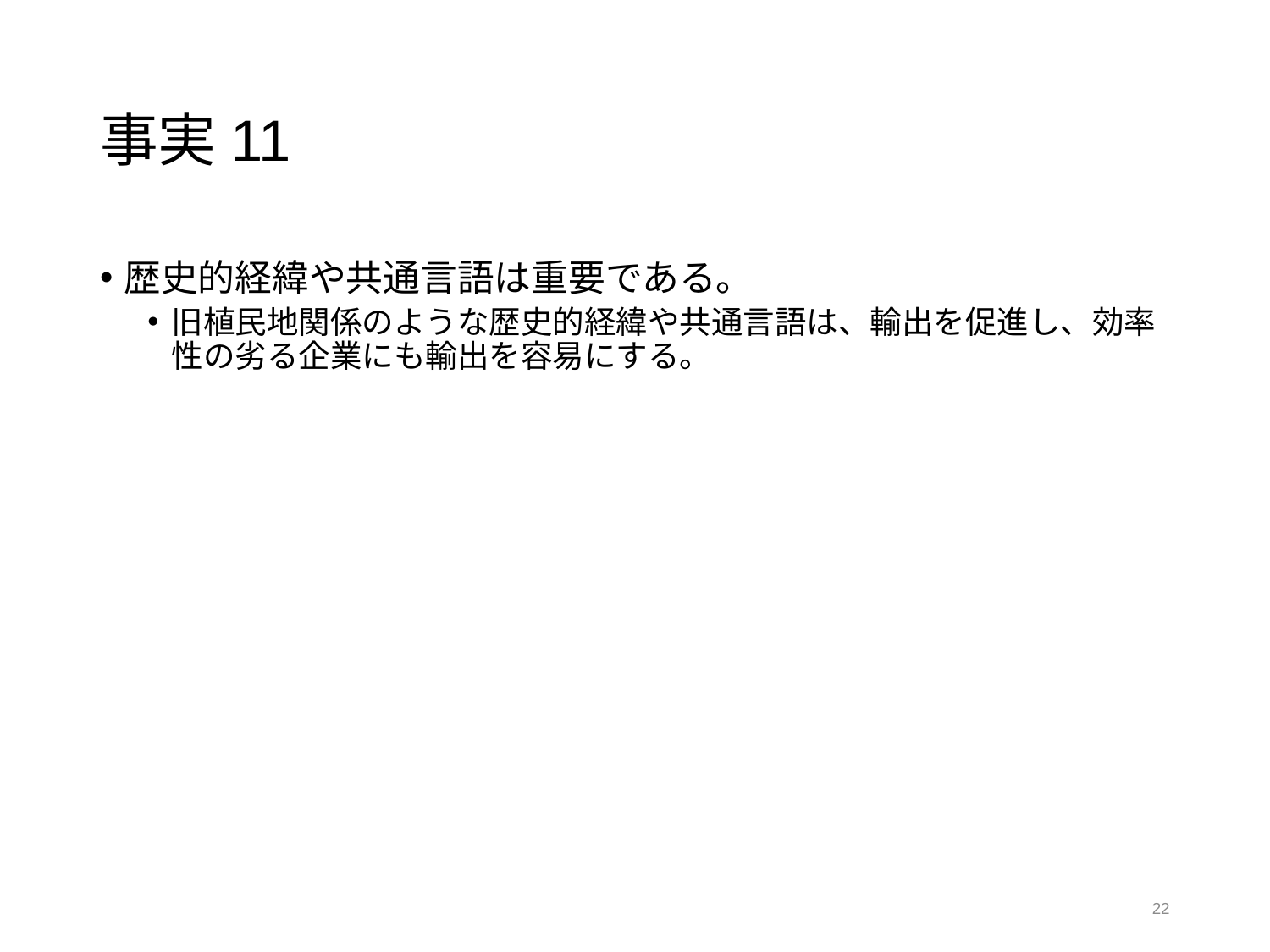

# 事実11
歴史的経緯や共通言語は重要である。
旧植民地関係のような歴史的経緯や共通言語は、輸出を促進し、効率性の劣る企業にも輸出を容易にする。
22